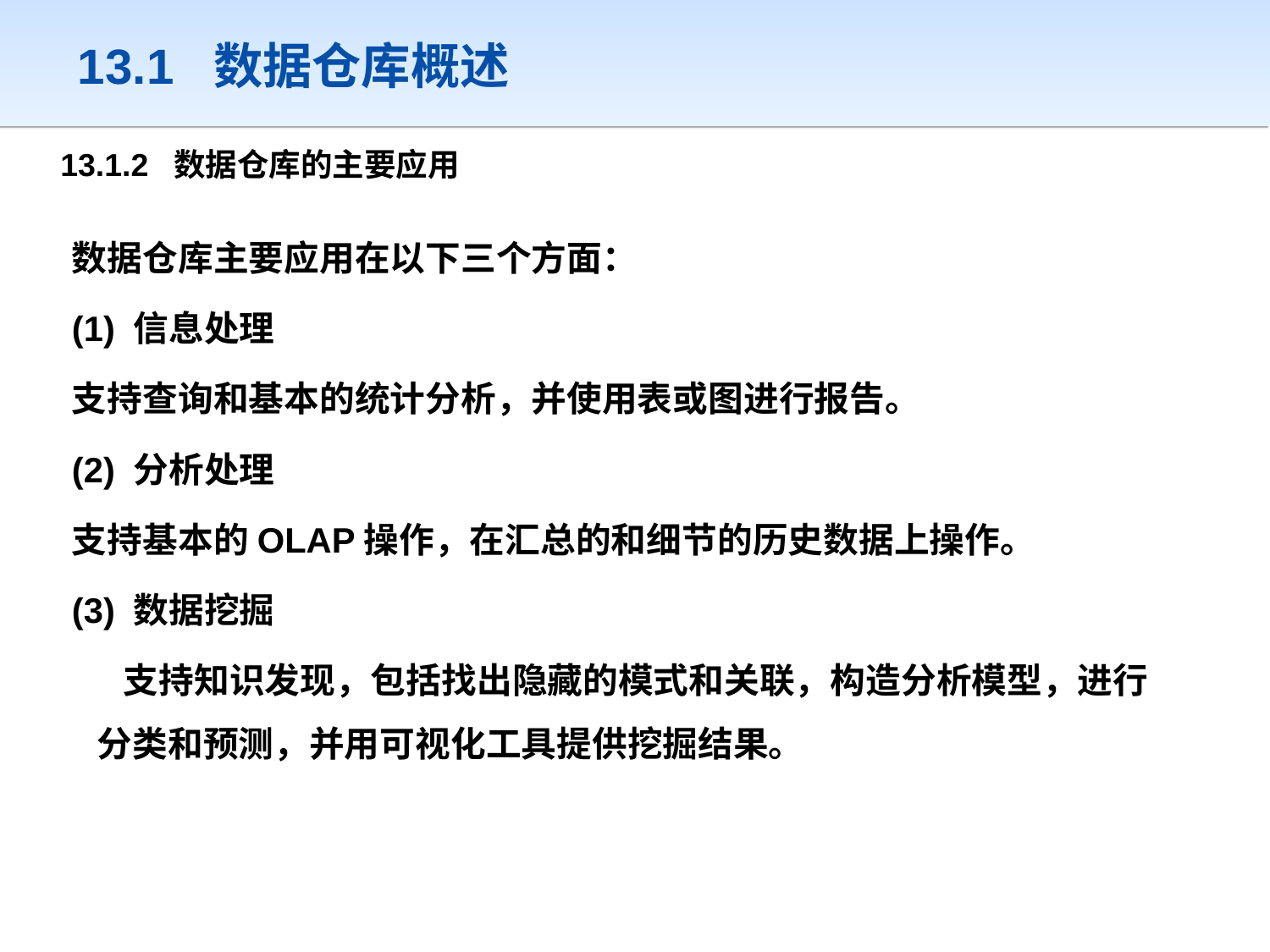

# 13.1  数据仓库概述
13.1.2  数据仓库的主要应用
数据仓库主要应用在以下三个方面：
(1) 信息处理
支持查询和基本的统计分析，并使用表或图进行报告。
(2) 分析处理
支持基本的OLAP操作，在汇总的和细节的历史数据上操作。
(3) 数据挖掘
　  支持知识发现，包括找出隐藏的模式和关联，构造分析模型，进行分类和预测，并用可视化工具提供挖掘结果。